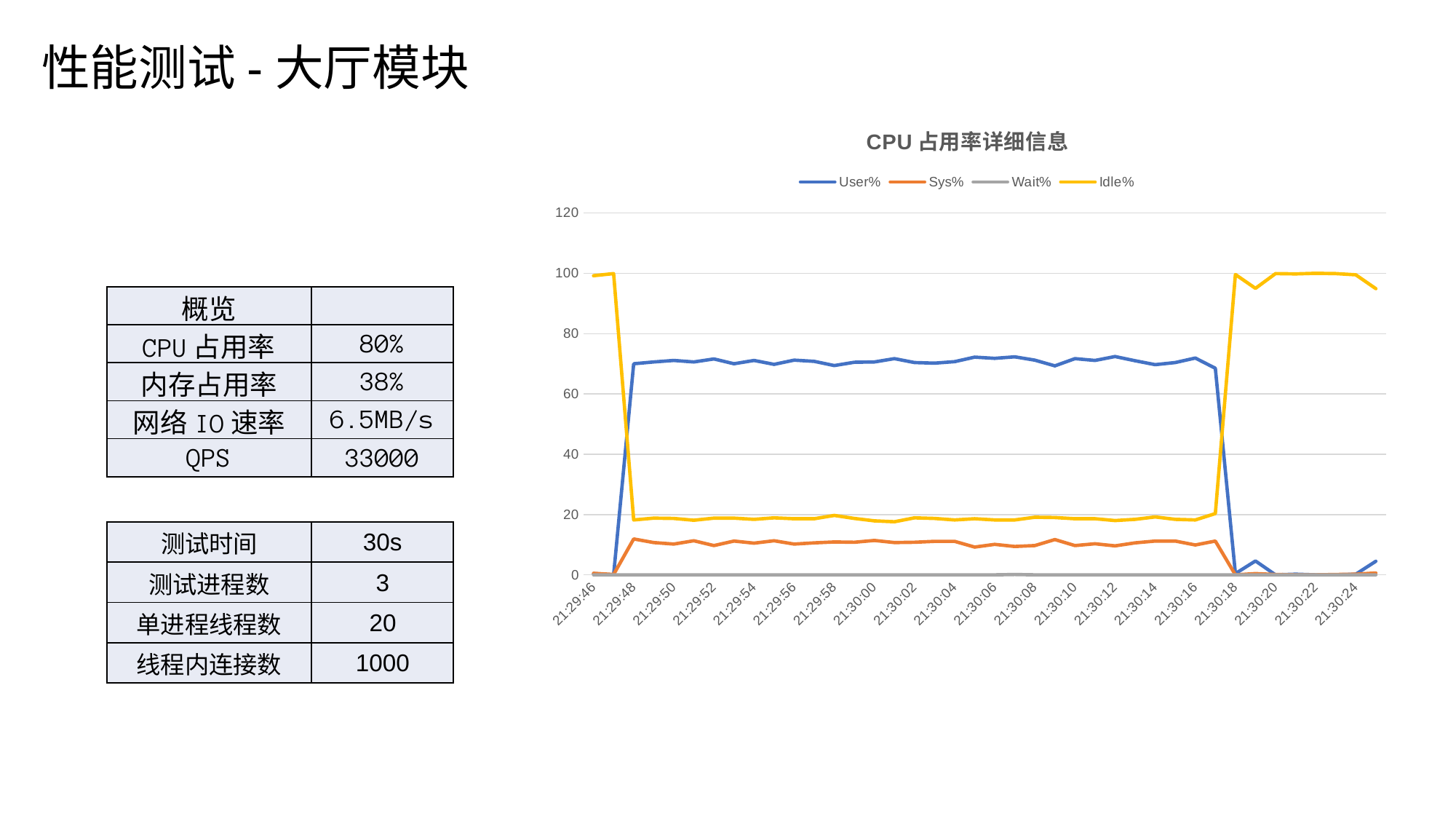

性能测试-大厅模块

### Chart: CPU占用率详细信息

| Category | User% | Sys% | Wait% | Idle% |
|---|---|---|---|---|
| 44385.895671296297 | 0.4 | 0.5 | 0.0 | 99.2 |
| 44385.895682870374 | 0.0 | 0.1 | 0.0 | 99.9 |
| 44385.895694444444 | 70.0 | 11.9 | 0.0 | 18.2 |
| 44385.89570601852 | 70.6 | 10.7 | 0.0 | 18.8 |
| 44385.89571759259 | 71.1 | 10.2 | 0.0 | 18.7 |
| 44385.895729166667 | 70.6 | 11.3 | 0.0 | 18.1 |
| 44385.895740740743 | 71.6 | 9.7 | 0.0 | 18.8 |
| 44385.895752314813 | 70.0 | 11.2 | 0.0 | 18.8 |
| 44385.89576388889 | 71.1 | 10.5 | 0.0 | 18.4 |
| 44385.895775462966 | 69.8 | 11.3 | 0.0 | 18.9 |
| 44385.895787037036 | 71.2 | 10.2 | 0.0 | 18.6 |
| 44385.895798611113 | 70.8 | 10.6 | 0.0 | 18.6 |
| 44385.895810185182 | 69.4 | 10.9 | 0.0 | 19.7 |
| 44385.895821759259 | 70.5 | 10.8 | 0.0 | 18.7 |
| 44385.895833333336 | 70.6 | 11.4 | 0.0 | 17.9 |
| 44385.895844907405 | 71.7 | 10.7 | 0.0 | 17.6 |
| 44385.895856481482 | 70.4 | 10.8 | 0.0 | 18.9 |
| 44385.895868055559 | 70.2 | 11.1 | 0.0 | 18.7 |
| 44385.895879629628 | 70.7 | 11.1 | 0.0 | 18.2 |
| 44385.895891203705 | 72.2 | 9.2 | 0.0 | 18.6 |
| 44385.895902777775 | 71.8 | 10.1 | 0.0 | 18.2 |
| 44385.895914351851 | 72.3 | 9.4 | 0.1 | 18.2 |
| 44385.895925925928 | 71.2 | 9.7 | 0.0 | 19.1 |
| 44385.895937499998 | 69.3 | 11.7 | 0.0 | 19.0 |
| 44385.895949074074 | 71.7 | 9.7 | 0.0 | 18.6 |
| 44385.895960648151 | 71.1 | 10.3 | 0.0 | 18.6 |
| 44385.895972222221 | 72.4 | 9.6 | 0.0 | 18.0 |
| 44385.895983796298 | 71.0 | 10.6 | 0.0 | 18.4 |
| 44385.895995370367 | 69.7 | 11.2 | 0.0 | 19.2 |
| 44385.896006944444 | 70.4 | 11.2 | 0.0 | 18.4 |
| 44385.896018518521 | 71.9 | 9.9 | 0.0 | 18.2 |
| 44385.89603009259 | 68.5 | 11.2 | 0.0 | 20.3 |
| 44385.896041666667 | 0.4 | 0.0 | 0.0 | 99.6 |
| 44385.896053240744 | 4.6 | 0.4 | 0.0 | 95.0 |
| 44385.896064814813 | 0.0 | 0.1 | 0.0 | 99.9 |
| 44385.89607638889 | 0.2 | 0.0 | 0.0 | 99.8 |
| 44385.896087962959 | 0.0 | 0.0 | 0.0 | 100.0 |
| 44385.896099537036 | 0.0 | 0.1 | 0.0 | 99.9 |
| 44385.896111111113 | 0.2 | 0.2 | 0.0 | 99.5 |
| 44385.896122685182 | 4.5 | 0.6 | 0.0 | 94.9 |
| 概览 |  |
| --- | --- |
| CPU占用率 | 80% |
| 内存占用率 | 38% |
| 网络IO速率 | 6.5MB/s |
| QPS | 33000 |
| 测试时间 | 30s |
| --- | --- |
| 测试进程数 | 3 |
| 单进程线程数 | 20 |
| 线程内连接数 | 1000 |